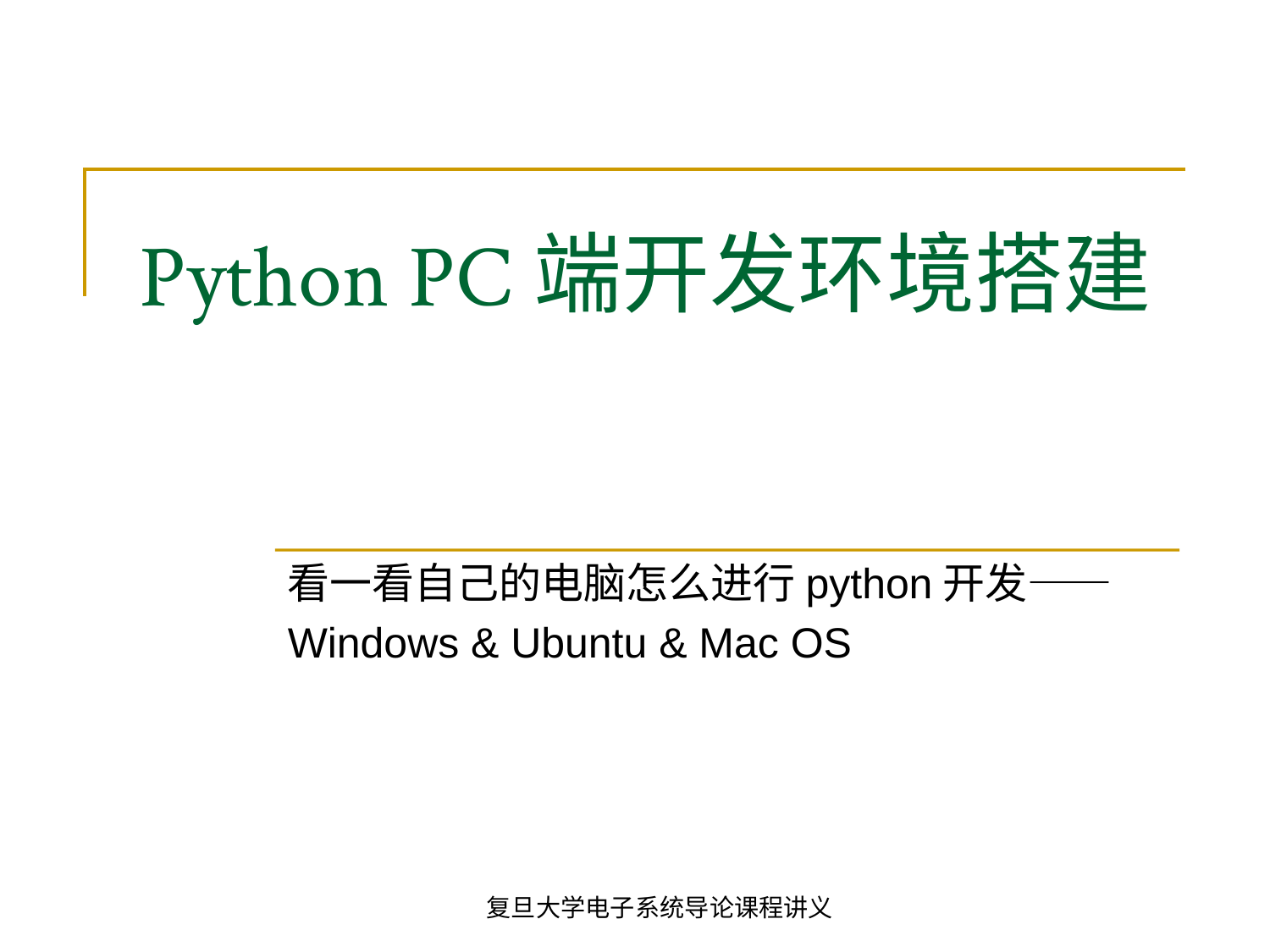

# Python PC端开发环境搭建
看一看自己的电脑怎么进行python开发——
Windows & Ubuntu & Mac OS